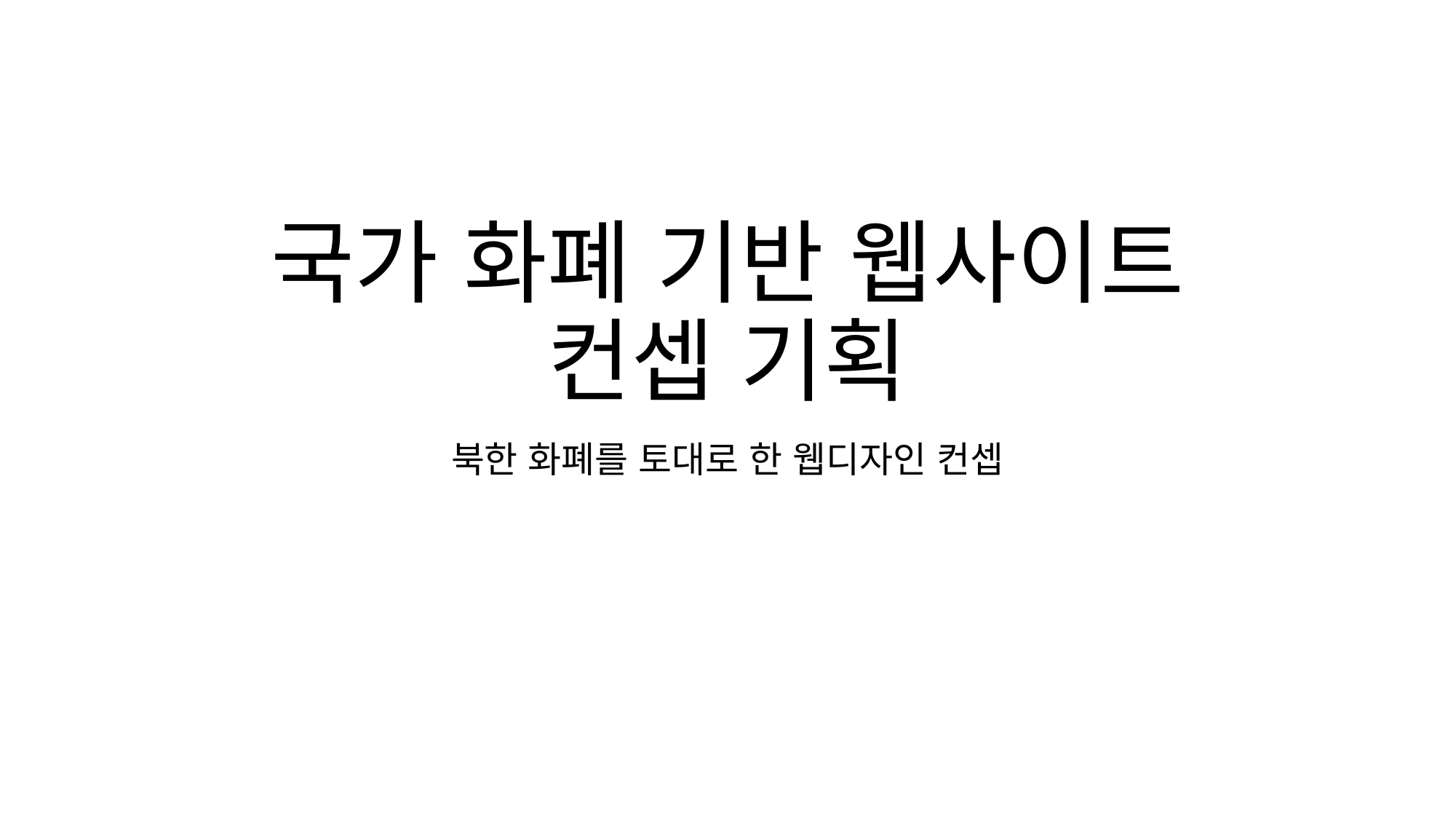

# 국가 화폐 기반 웹사이트 컨셉 기획
북한 화폐를 토대로 한 웹디자인 컨셉